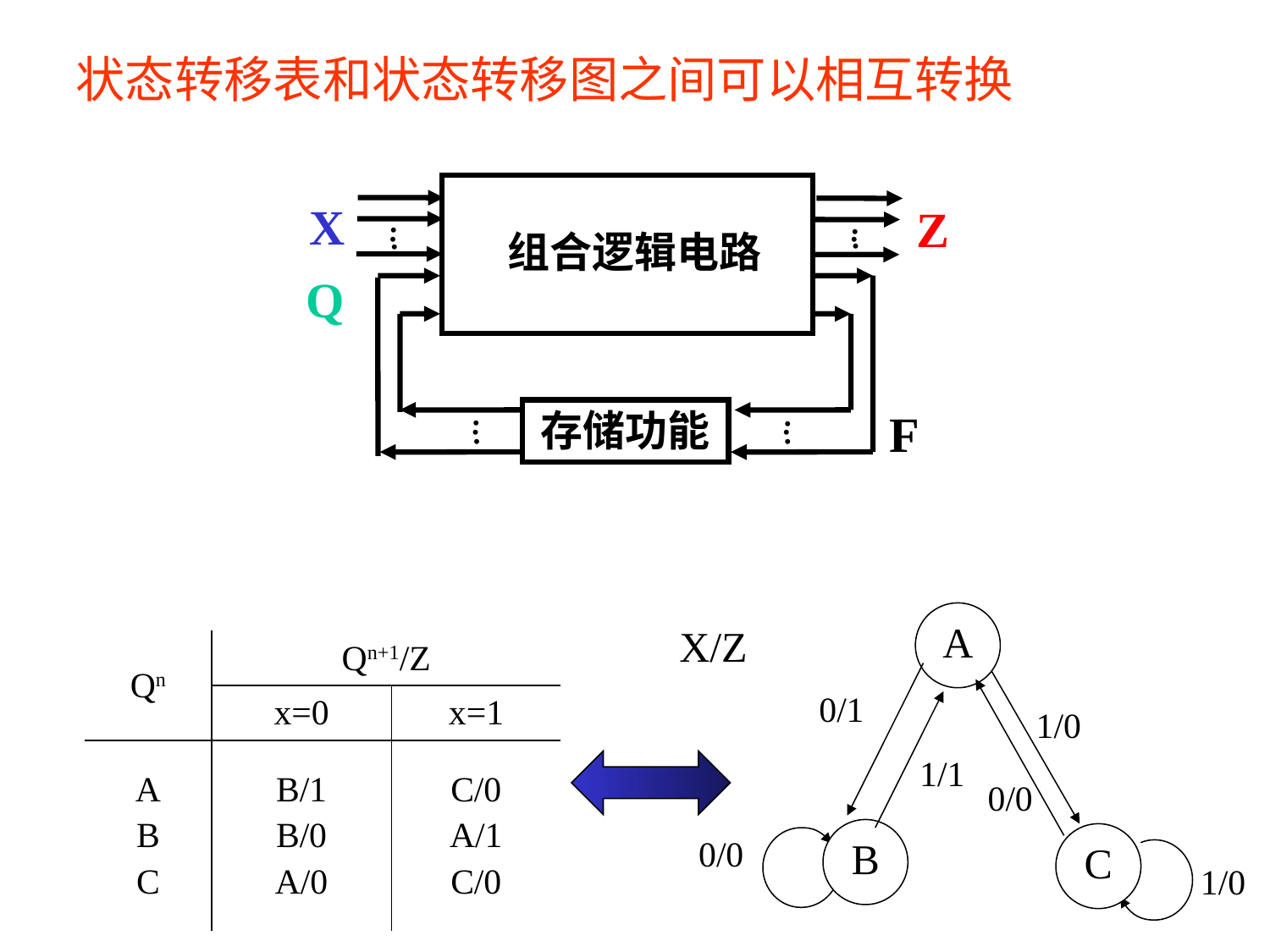

状态转移表和状态转移图之间可以相互转换

.
.
X
Z
.
.

.
.

组合逻辑电路

Q

.
.
.
.
.
.
F
存储功能

A
X/Z
| Qn | Qn+1/Z |  |
| --- | --- | --- |
|  | x=0 | x=1 |
| A B C | B/1 B/0 A/0 | C/0 A/1 C/0 |

0/1

1/0

1/1
0/0
B
C

0/0

1/0